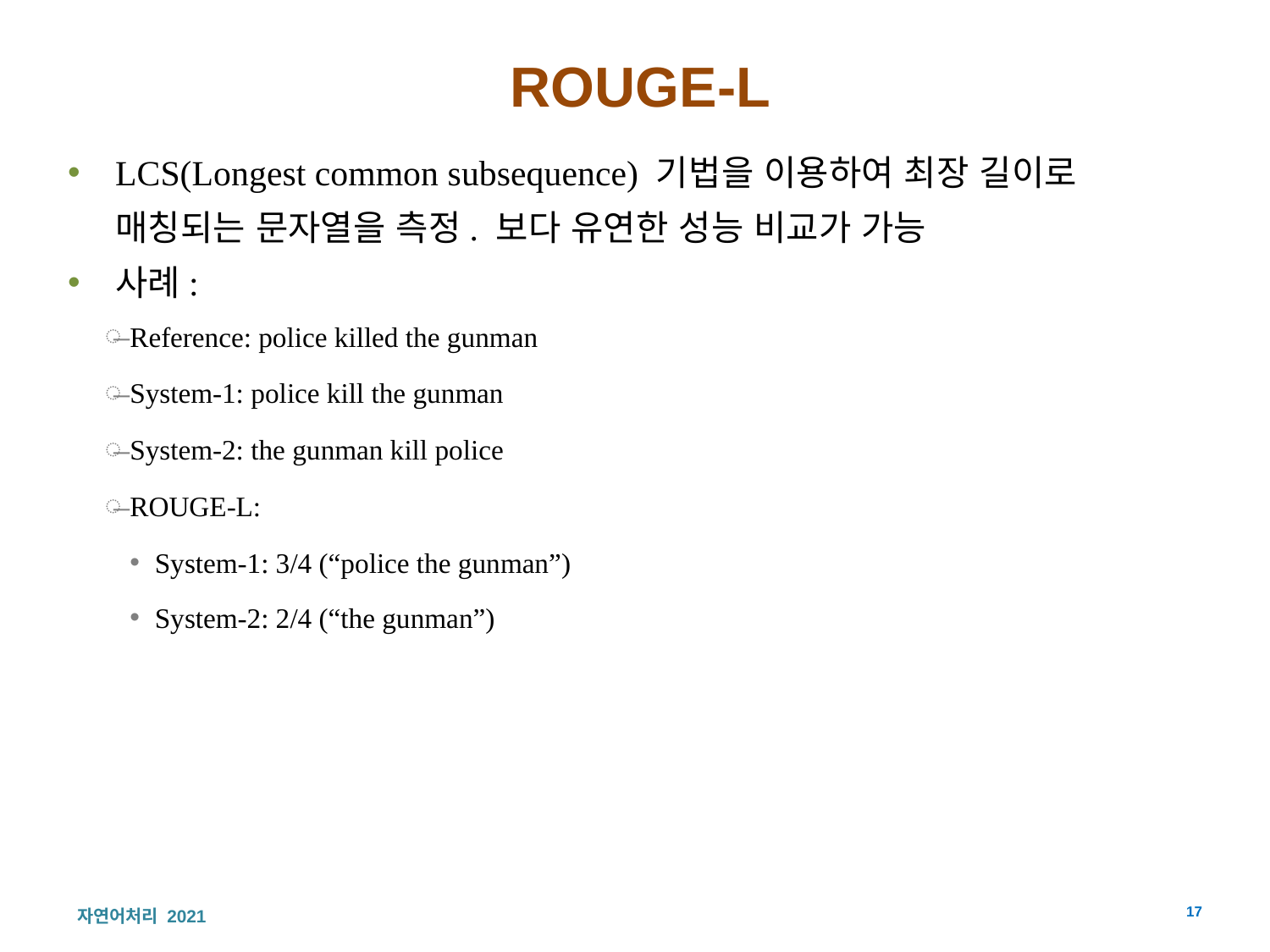

# ROUGE-L
LCS(Longest common subsequence) 기법을 이용하여 최장 길이로 매칭되는 문자열을 측정. 보다 유연한 성능 비교가 가능
사례:
Reference: police killed the gunman
System-1: police kill the gunman
System-2: the gunman kill police
ROUGE-L:
System-1: 3/4 (“police the gunman”)
System-2: 2/4 (“the gunman”)